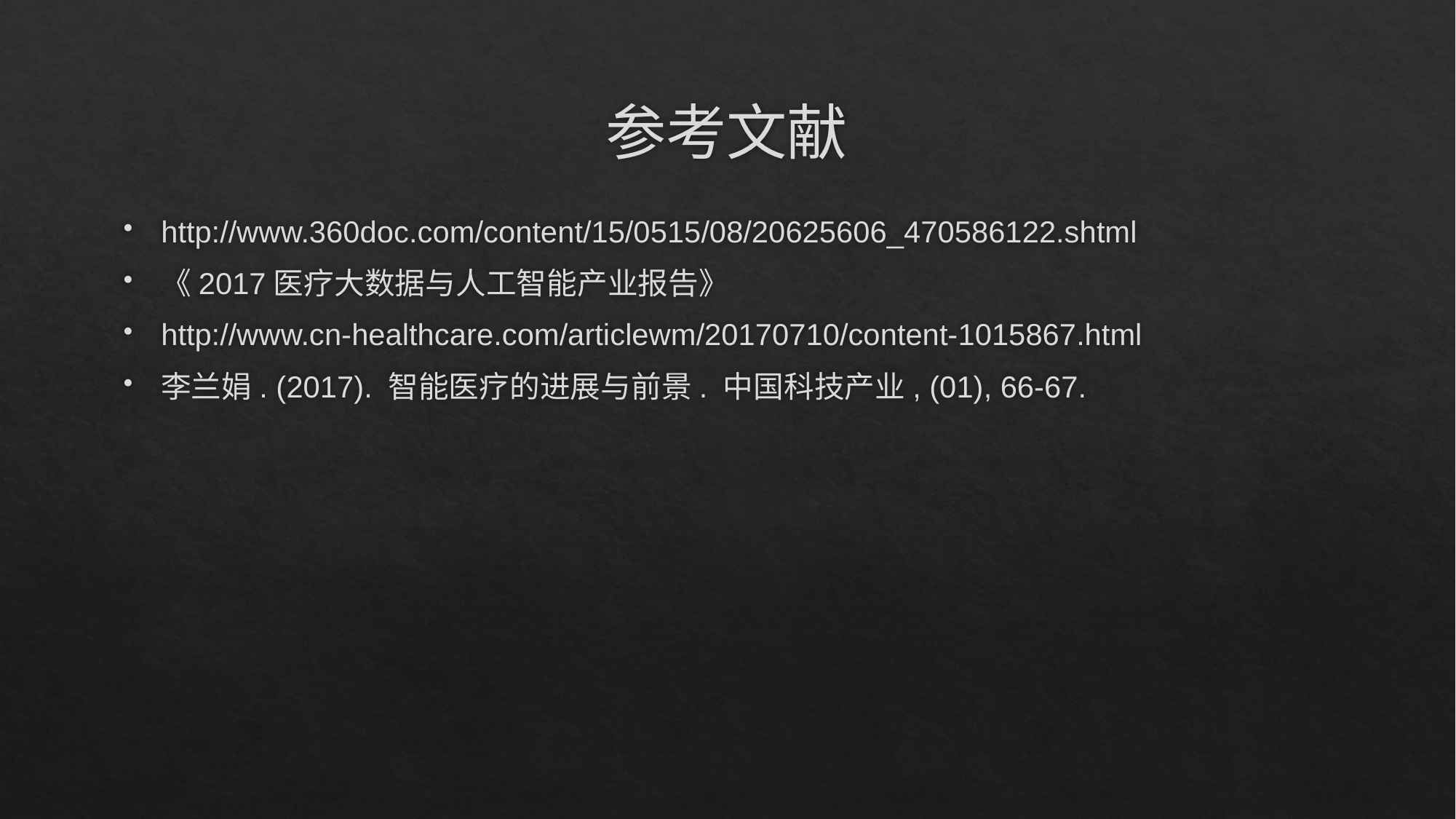

# 参考文献
http://www.360doc.com/content/15/0515/08/20625606_470586122.shtml
《2017医疗大数据与人工智能产业报告》
http://www.cn-healthcare.com/articlewm/20170710/content-1015867.html
李兰娟. (2017). 智能医疗的进展与前景. 中国科技产业, (01), 66-67.